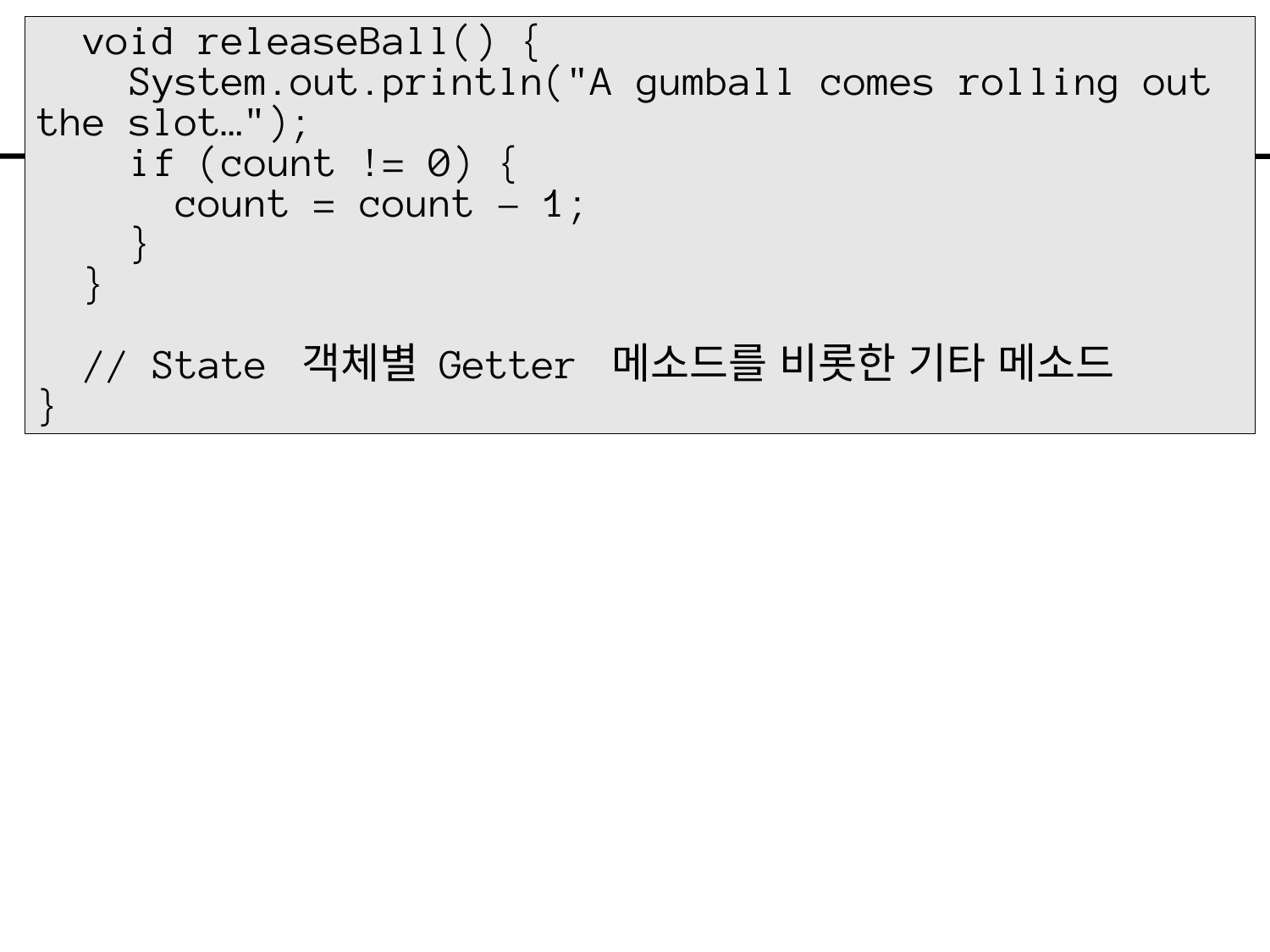

void releaseBall() {
    System.out.println("A gumball comes rolling out the slot…");
    if (count != 0) {
      count = count – 1;
    }
  }

  // State 객체별 Getter 메소드를 비롯한 기타 메소드
}
#